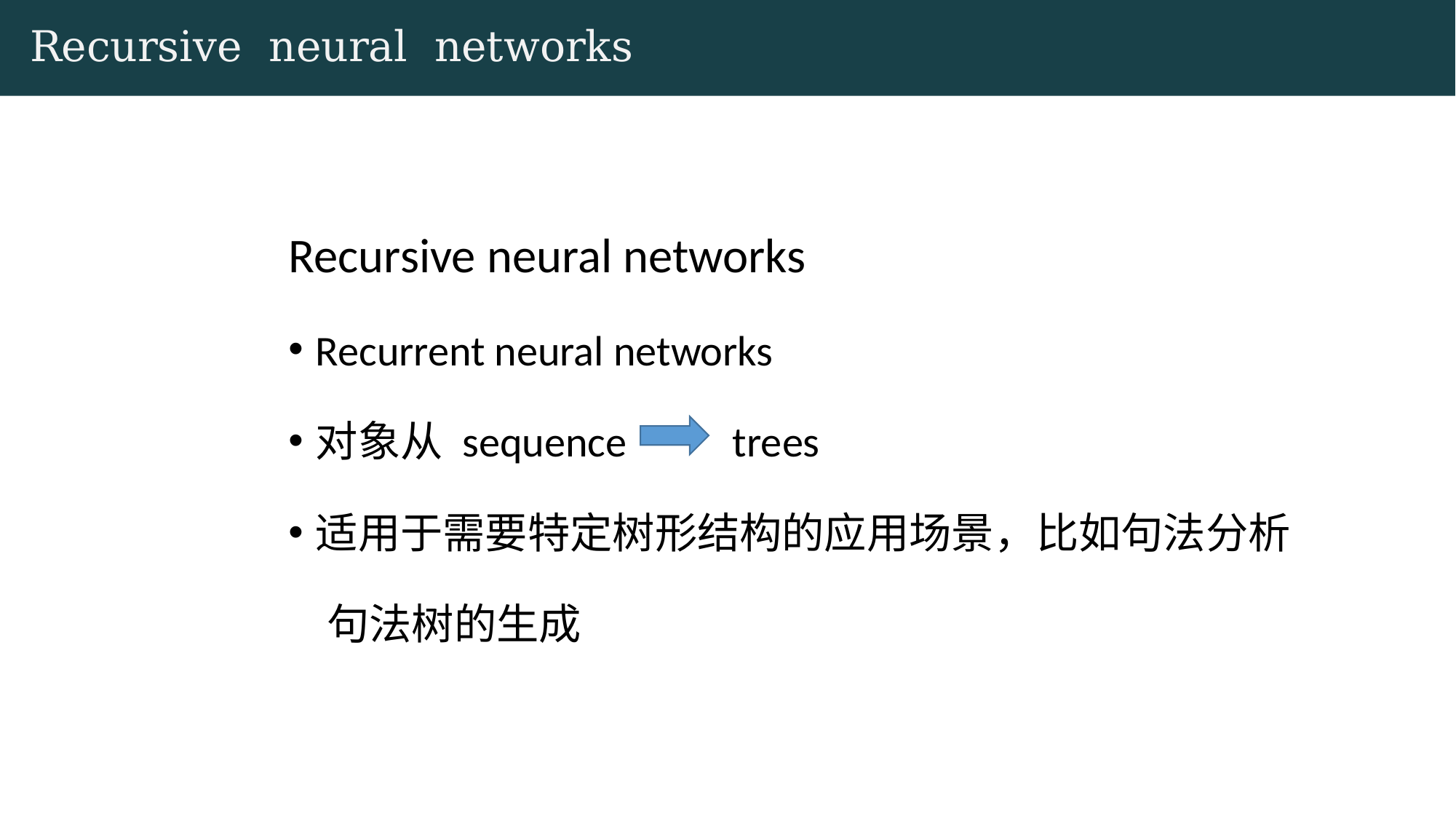

# Recursive  neural  networks
Recursive neural networks
Recurrent neural networks
对象从 sequence           trees
适用于需要特定树形结构的应用场景，比如句法分析
   句法树的生成